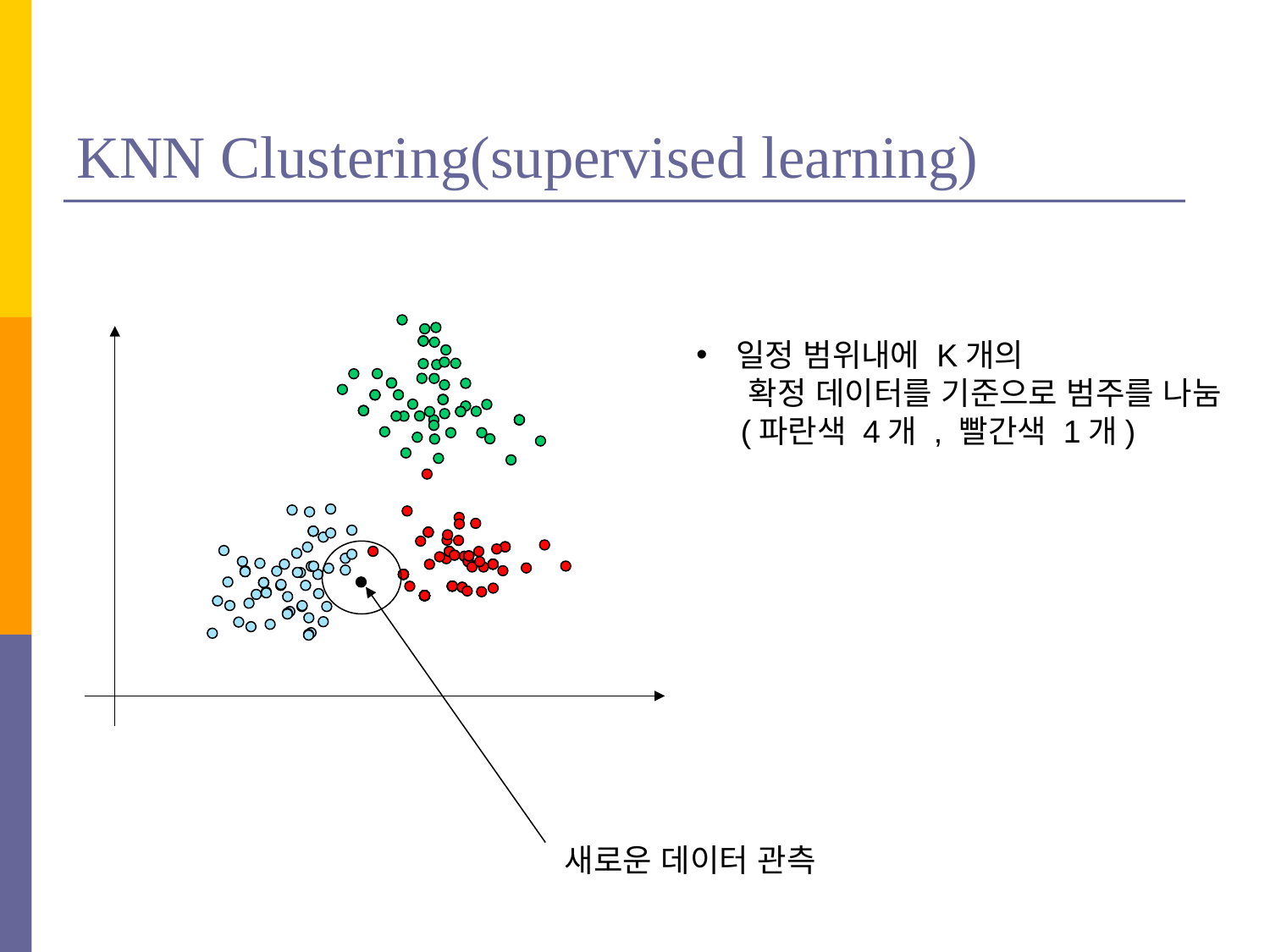

# KNN Clustering(supervised learning)

일정 범위내에 K개의
     확정 데이터를 기준으로 범주를 나눔
     (파란색 4개 , 빨간색 1개)

새로운 데이터 관측